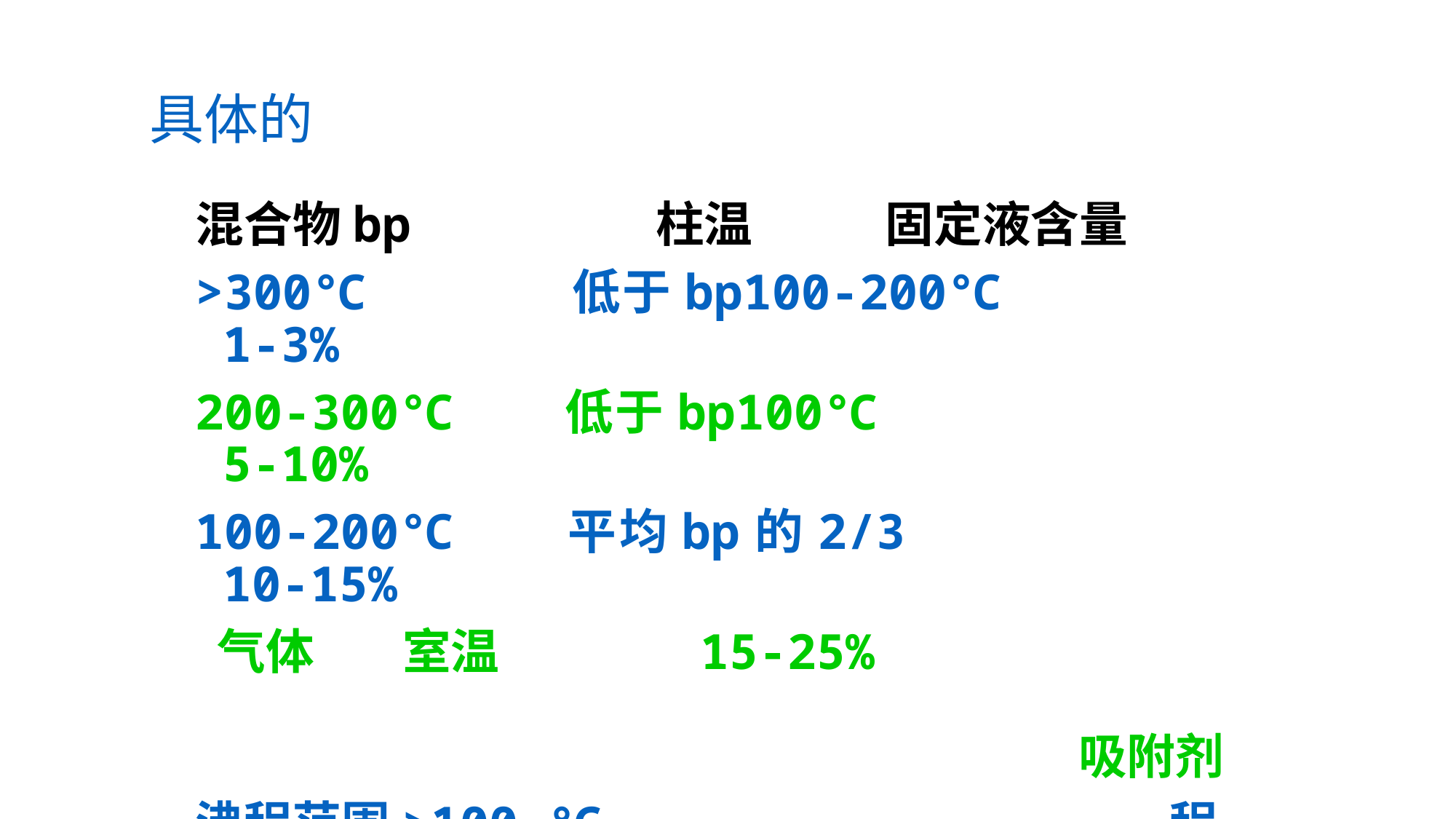

具体的
混合物bp        柱温            固定液含量
>300℃      低于bp100-200℃        1-3%
200-300℃   低于bp100℃            5-10%
100-200℃   平均bp的2/3           10-15%
气体        室温                 15-25%                                                             吸附剂
沸程范围>100 ℃                   程序升温